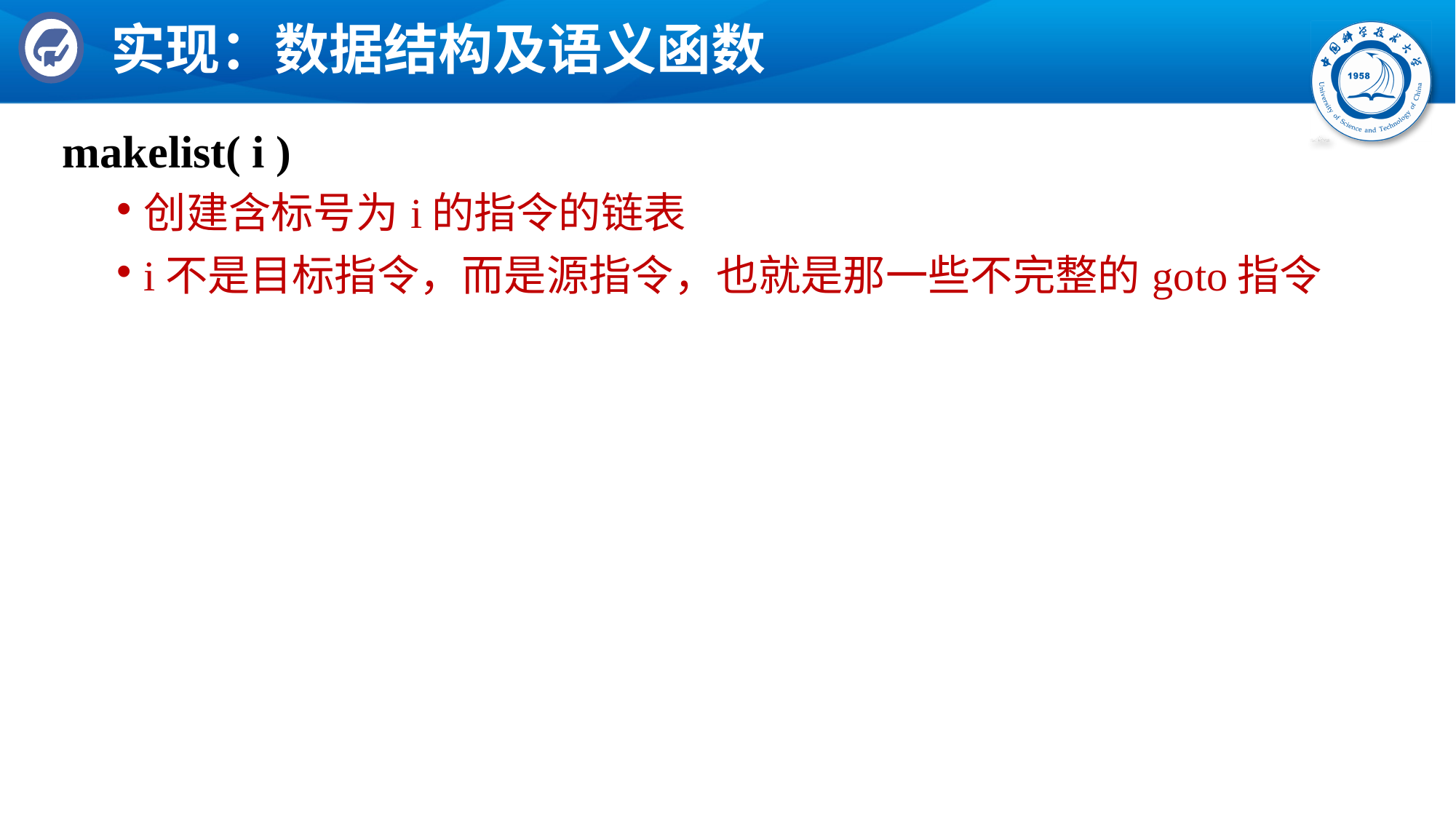

# 实现：数据结构及语义函数
makelist( i )
创建含标号为i的指令的链表
i不是目标指令，而是源指令，也就是那一些不完整的goto指令